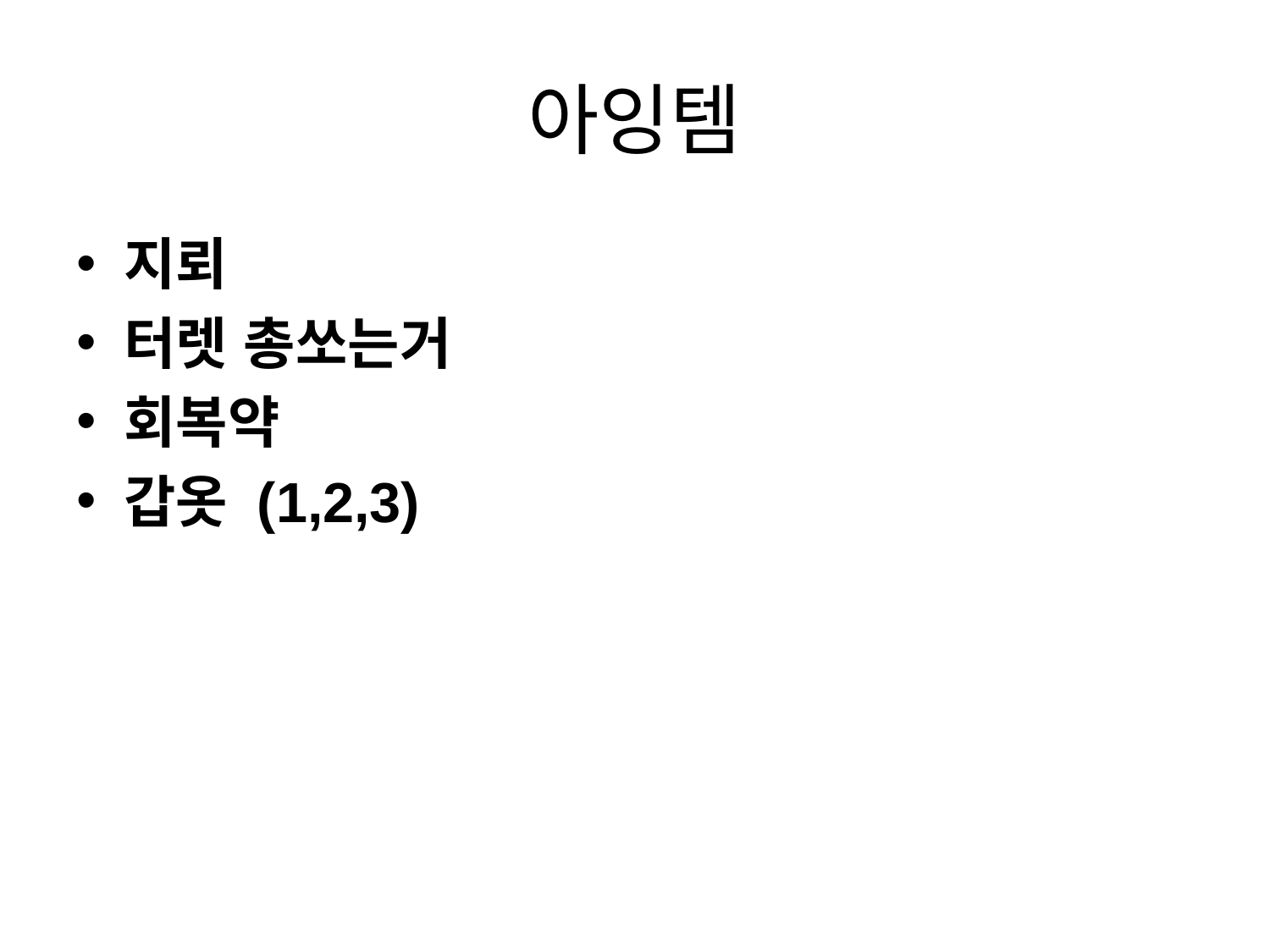

# 아잉템
지뢰
터렛 총쏘는거
회복약
갑옷 (1,2,3)